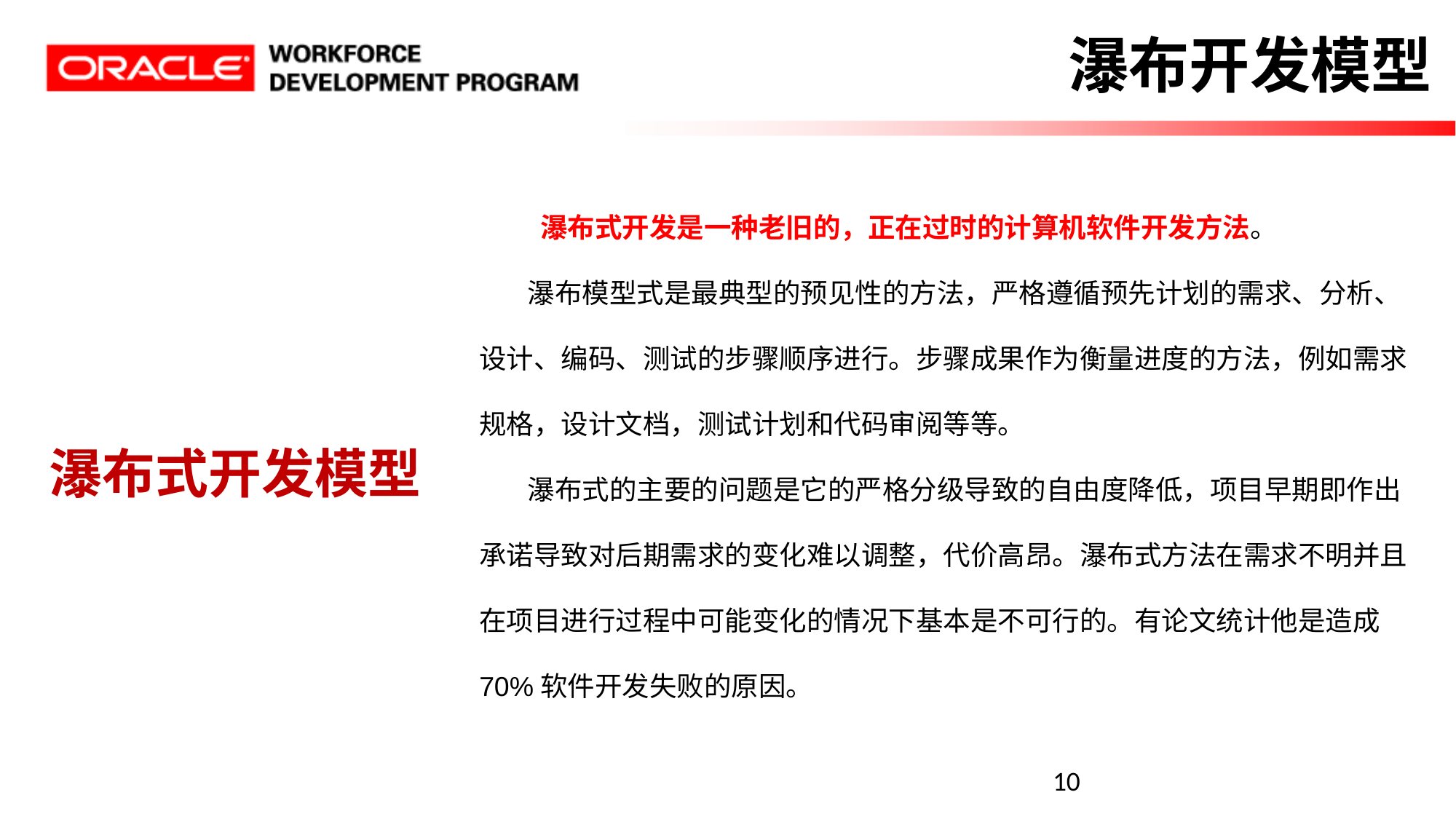

瀑布开发模型
 瀑布式开发是一种老旧的，正在过时的计算机软件开发方法。
瀑布模型式是最典型的预见性的方法，严格遵循预先计划的需求、分析、设计、编码、测试的步骤顺序进行。步骤成果作为衡量进度的方法，例如需求规格，设计文档，测试计划和代码审阅等等。
瀑布式的主要的问题是它的严格分级导致的自由度降低，项目早期即作出承诺导致对后期需求的变化难以调整，代价高昂。瀑布式方法在需求不明并且在项目进行过程中可能变化的情况下基本是不可行的。有论文统计他是造成70%软件开发失败的原因。
瀑布式开发模型
10